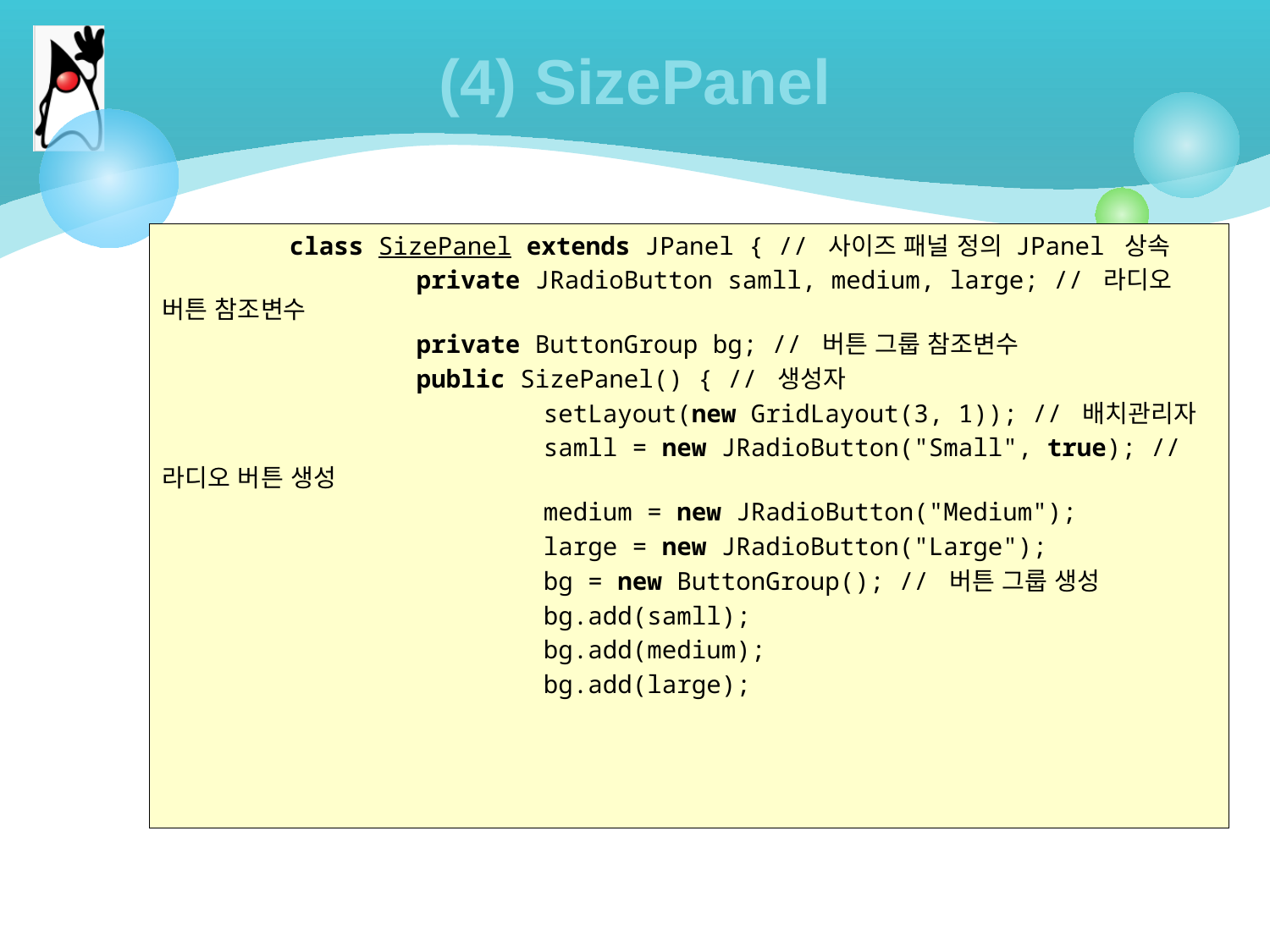

# (4) SizePanel
	class SizePanel extends JPanel { // 사이즈 패널 정의 JPanel 상속
		private JRadioButton samll, medium, large; // 라디오 버튼 참조변수
		private ButtonGroup bg; // 버튼 그룹 참조변수
		public SizePanel() { // 생성자
			setLayout(new GridLayout(3, 1)); // 배치관리자
			samll = new JRadioButton("Small", true); // 라디오 버튼 생성
			medium = new JRadioButton("Medium");
			large = new JRadioButton("Large");
			bg = new ButtonGroup(); // 버튼 그룹 생성
			bg.add(samll);
			bg.add(medium);
			bg.add(large);